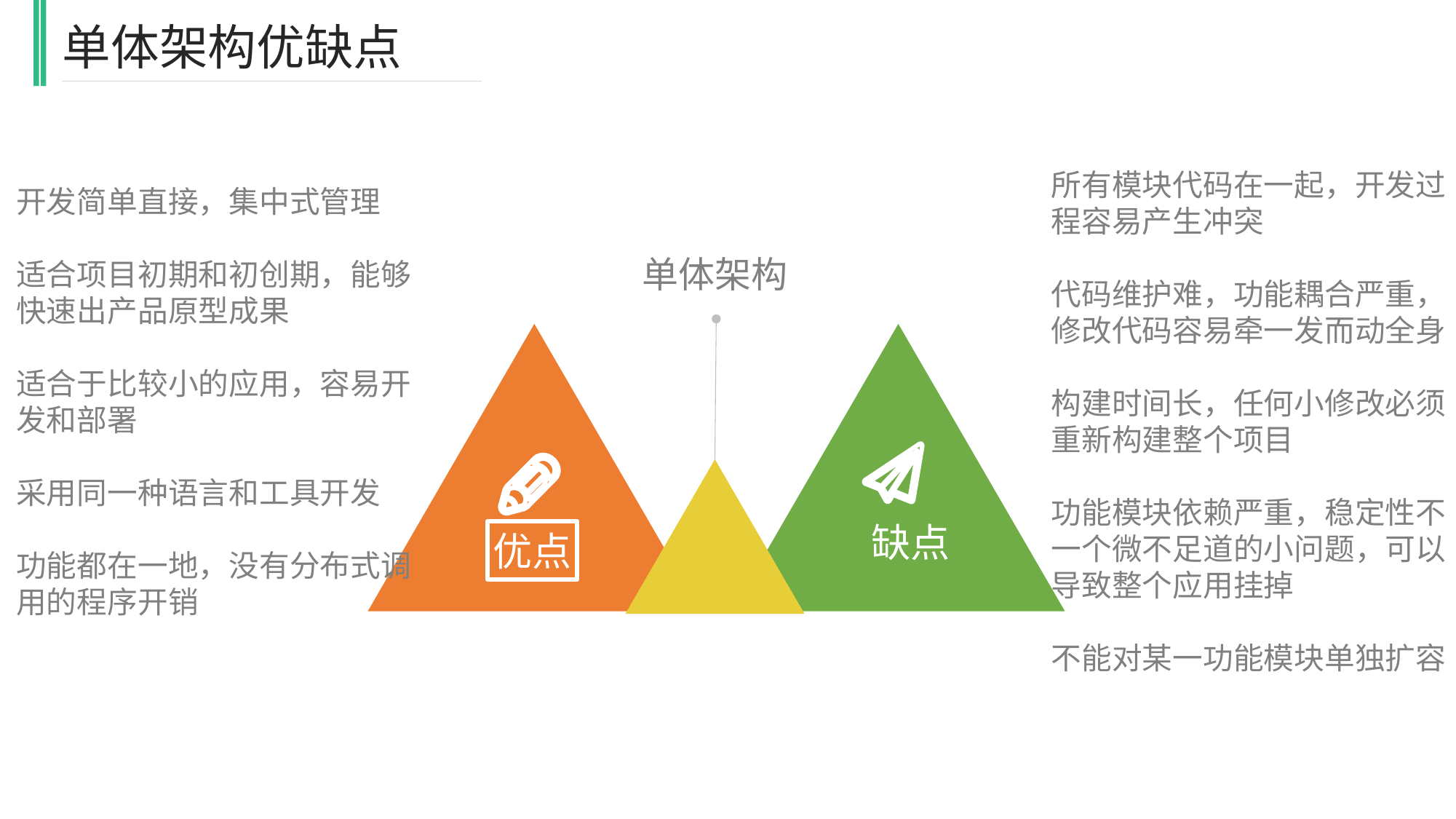

单体架构优缺点

所有模块代码在一起，开发过程容易产生冲突

代码维护难，功能耦合严重，修改代码容易牵一发而动全身

构建时间长，任何小修改必须重新构建整个项目

功能模块依赖严重，稳定性不一个微不足道的小问题，可以导致整个应用挂掉

不能对某一功能模块单独扩容

开发简单直接，集中式管理

适合项目初期和初创期，能够快速出产品原型成果

适合于比较小的应用，容易开发和部署

采用同一种语言和工具开发

功能都在一地，没有分布式调用的程序开销

单体架构

优点

缺点